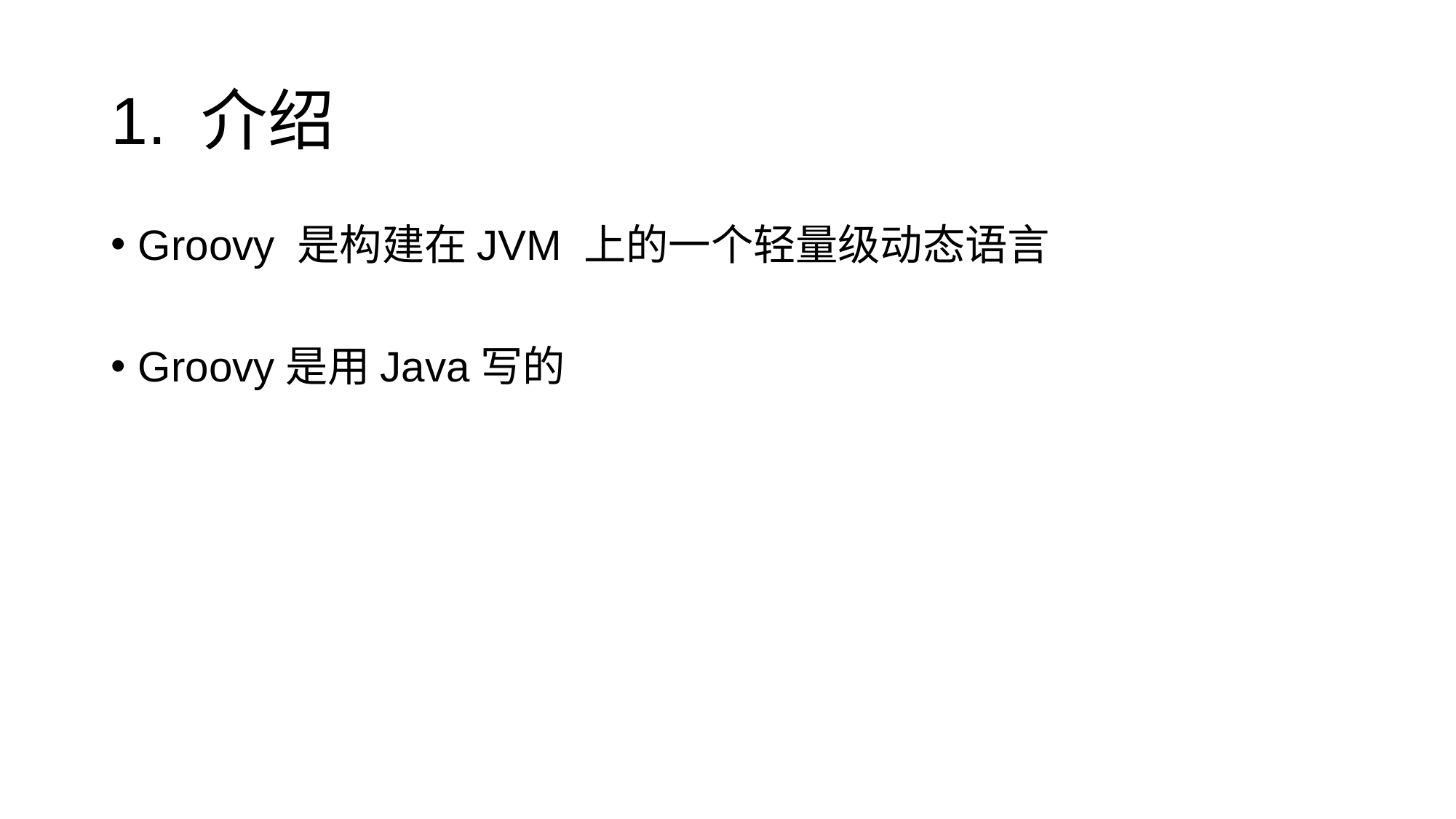

# 1. 介绍
Groovy 是构建在JVM 上的一个轻量级动态语言

Groovy是用Java写的